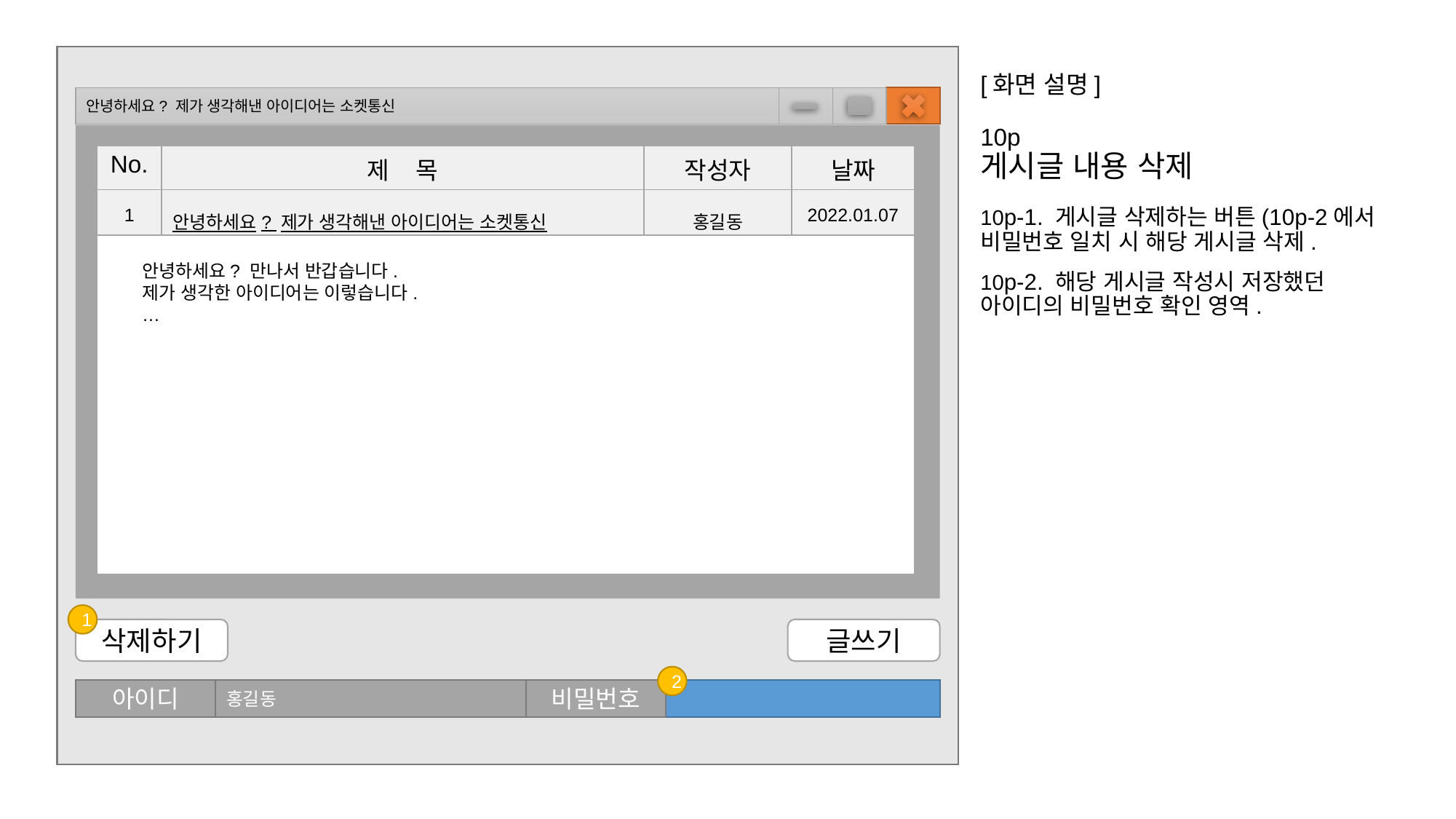

# [화면 설명] 10p 게시글 내용 삭제

안녕하세요? 제가 생각해낸 아이디어는 소켓통신

| No. | 제 목 | 작성자 | 날짜 |
| --- | --- | --- | --- |
| 1 | 안녕하세요? 제가 생각해낸 아이디어는 소켓통신 | 홍길동 | 2022.01.07 |
| --- | --- | --- | --- |

10p-1. 게시글 삭제하는 버튼(10p-2에서 비밀번호 일치 시 해당 게시글 삭제.
10p-2. 해당 게시글 작성시 저장했던 아이디의 비밀번호 확인 영역.

안녕하세요? 만나서 반갑습니다.
제가 생각한 아이디어는 이렇습니다.
…
1
삭제하기
글쓰기
2
아이디
홍길동
비밀번호